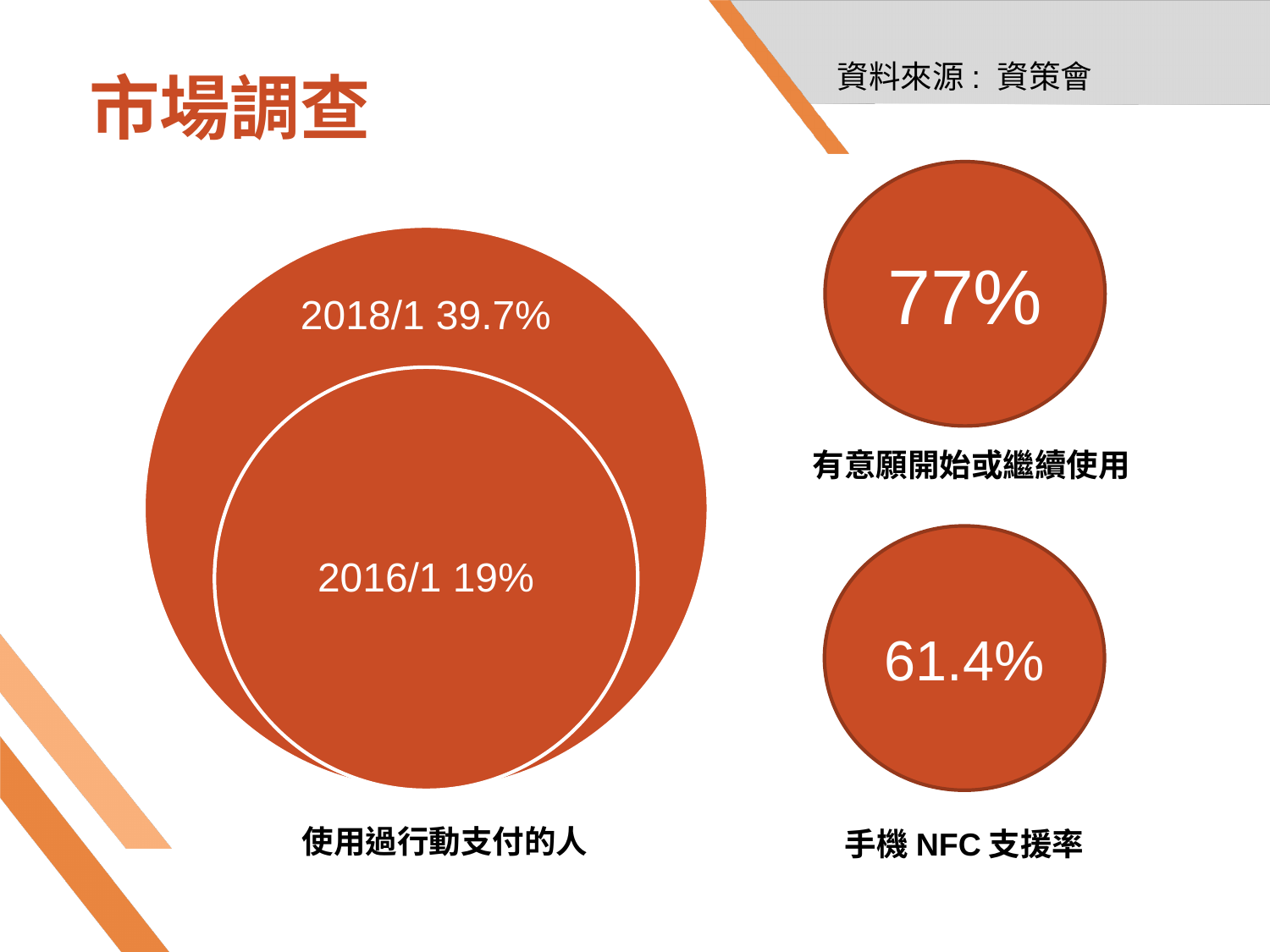

# 市場調查
資料來源: 資策會
77%
2018/1 39.7%
2016/1 19%
有意願開始或繼續使用
61.4%
使用過行動支付的人
手機NFC支援率